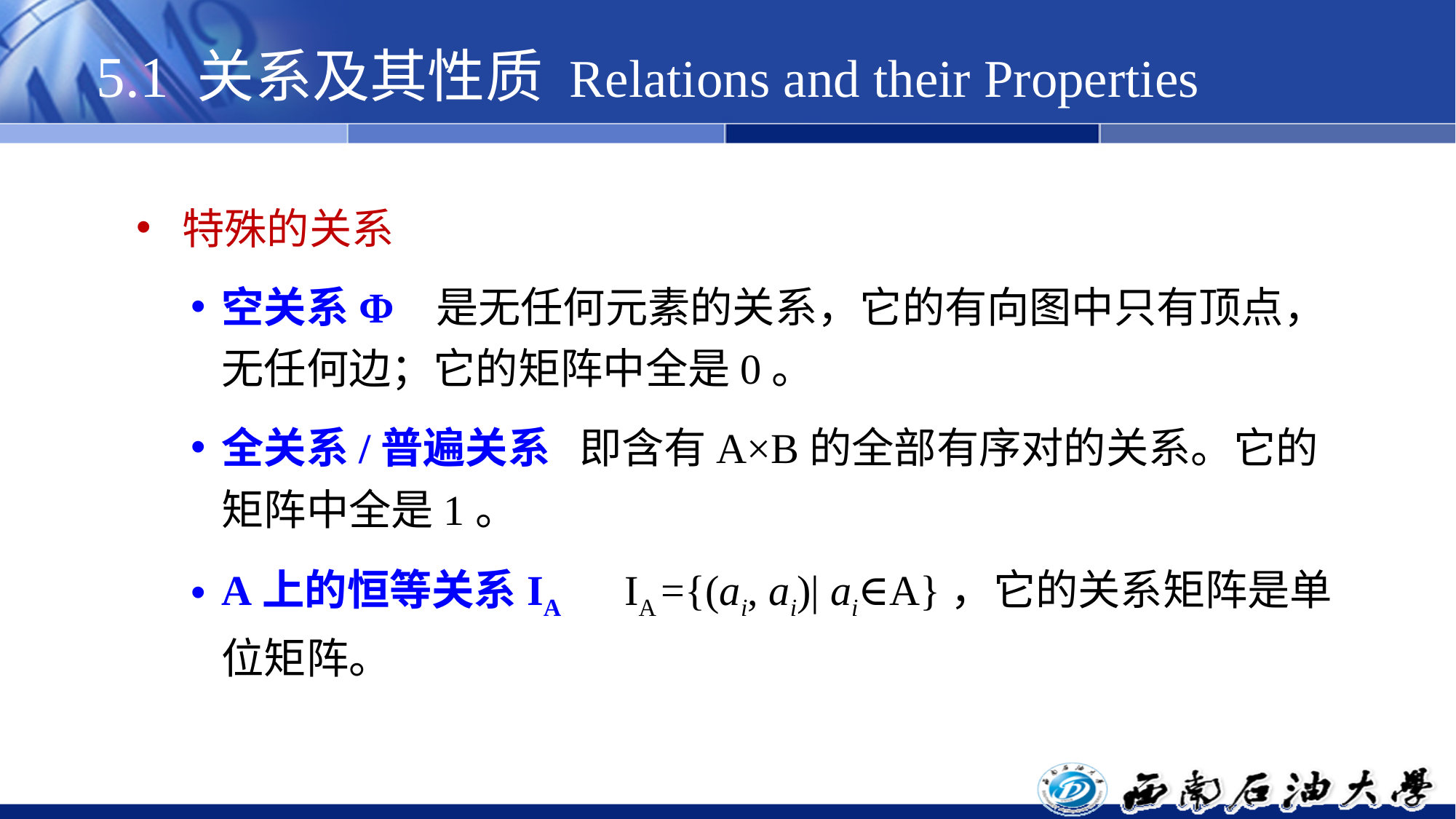

# 5.1 关系及其性质 Relations and their Properties
 特殊的关系
空关系Φ   是无任何元素的关系，它的有向图中只有顶点，无任何边；它的矩阵中全是0。
全关系/普遍关系   即含有A×B的全部有序对的关系。它的矩阵中全是1。
A上的恒等关系IA      IA ={(ai, ai)| ai∈A}，它的关系矩阵是单位矩阵。